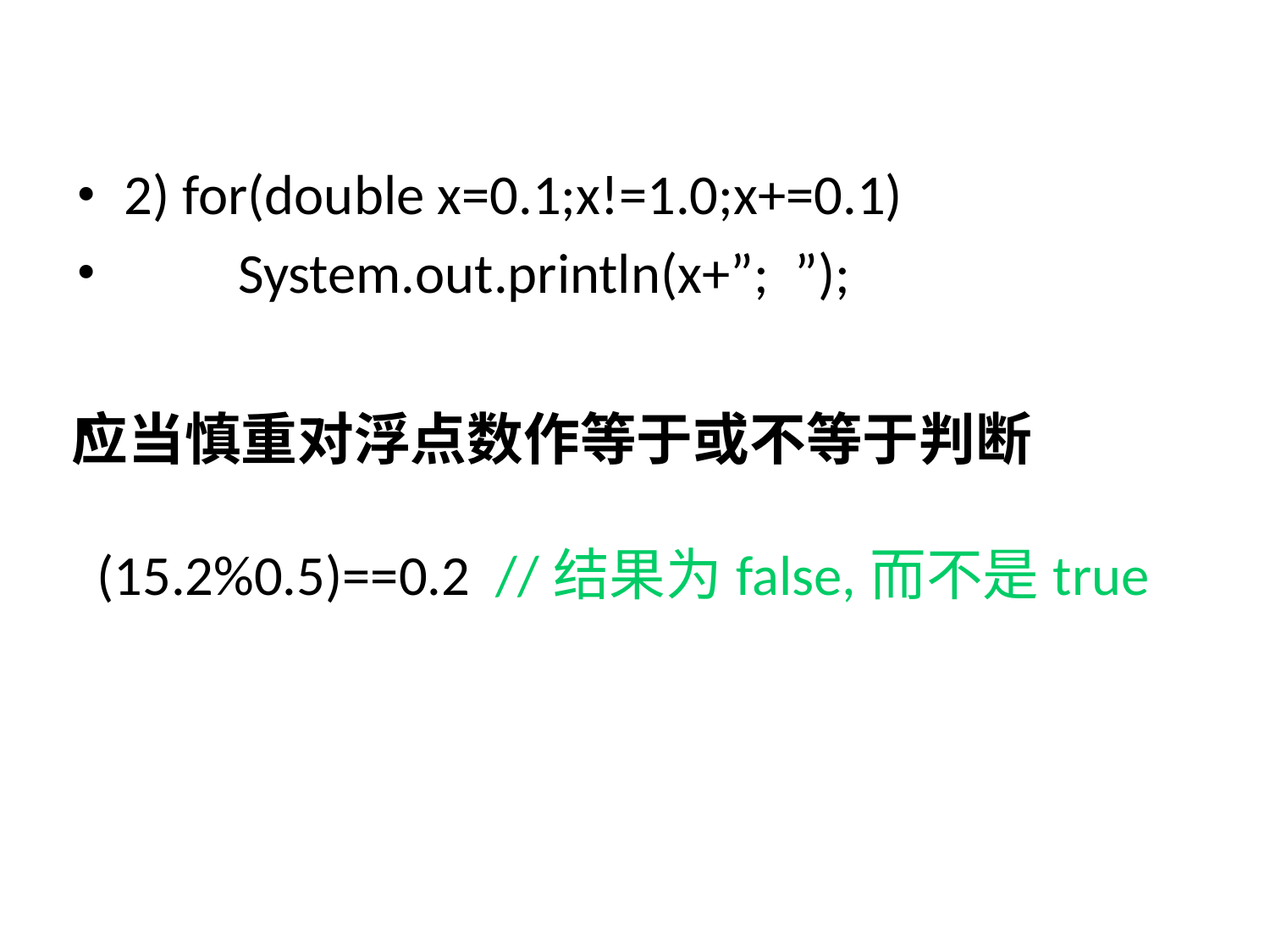

2) for(double x=0.1;x!=1.0;x+=0.1)
         System.out.println(x+”;  ”);

应当慎重对浮点数作等于或不等于判断
(15.2%0.5)==0.2  //结果为false,而不是true